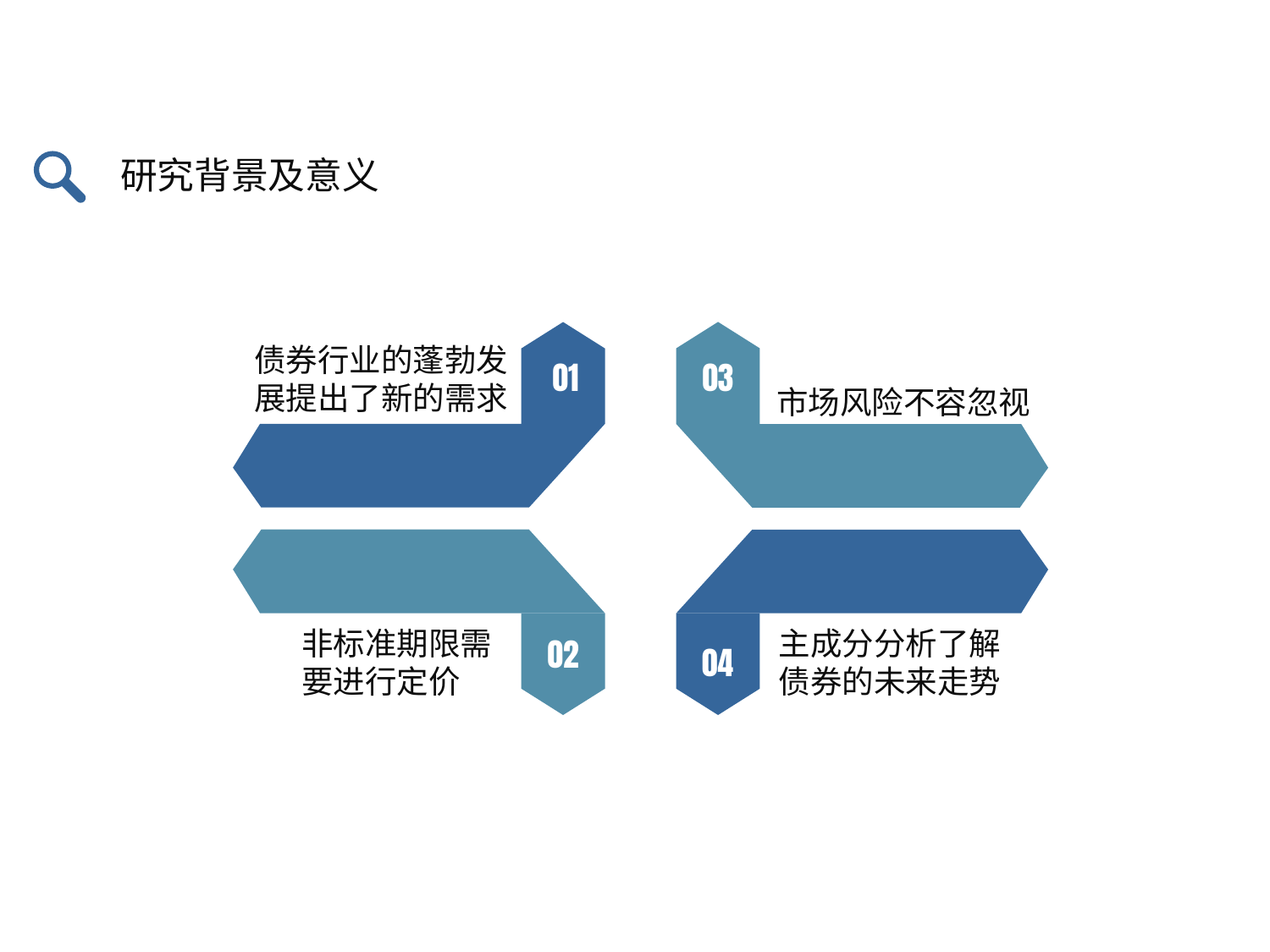

研究背景及意义

债券行业的蓬勃发展提出了新的需求
01
03
市场风险不容忽视

非标准期限需要进行定价
主成分分析了解债券的未来走势

02
04